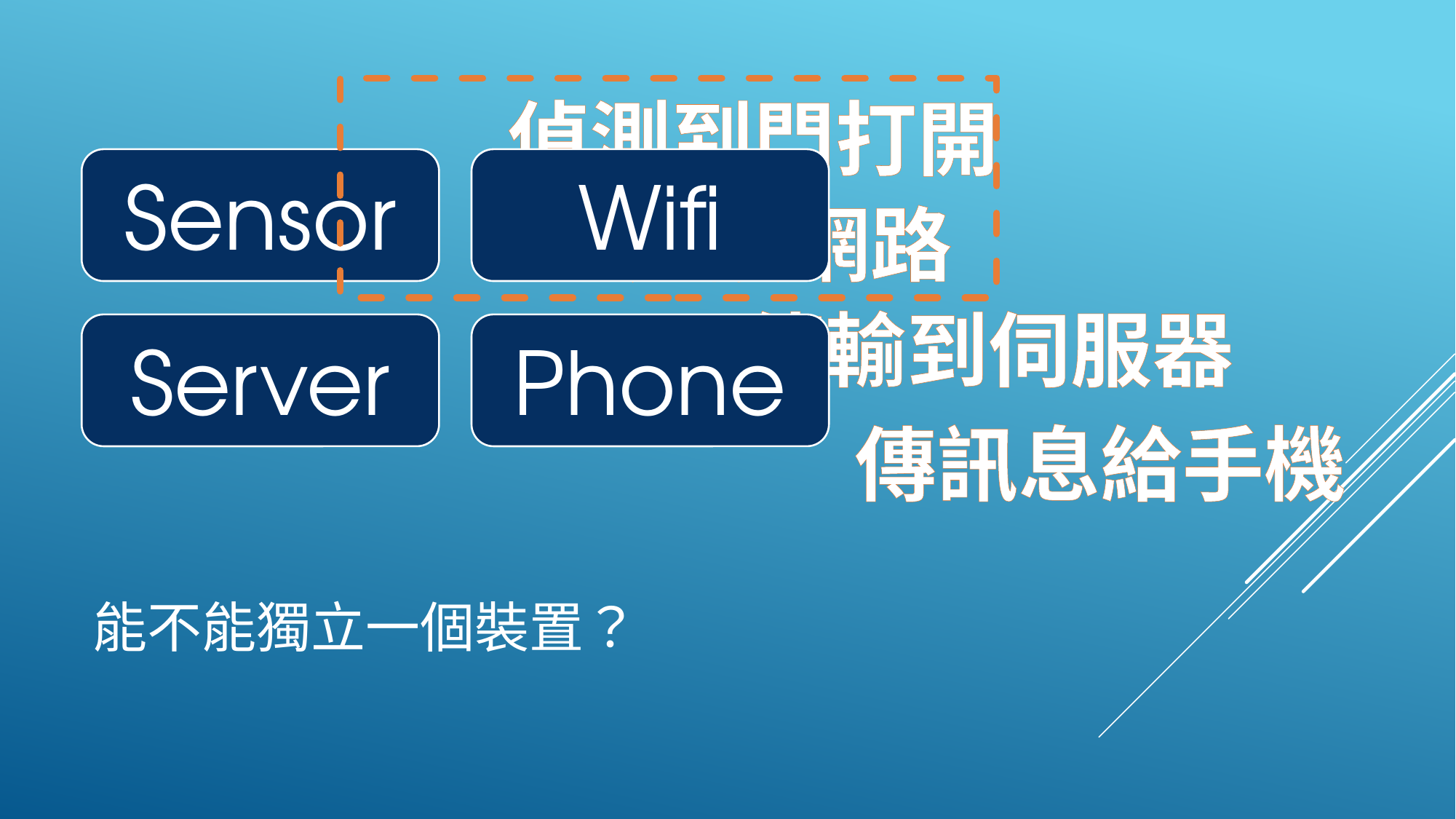

Sensor
Wifi
Server
Phone
偵測到門打開
連接網路
傳輸到伺服器
傳訊息給手機
# 能不能獨立一個裝置？